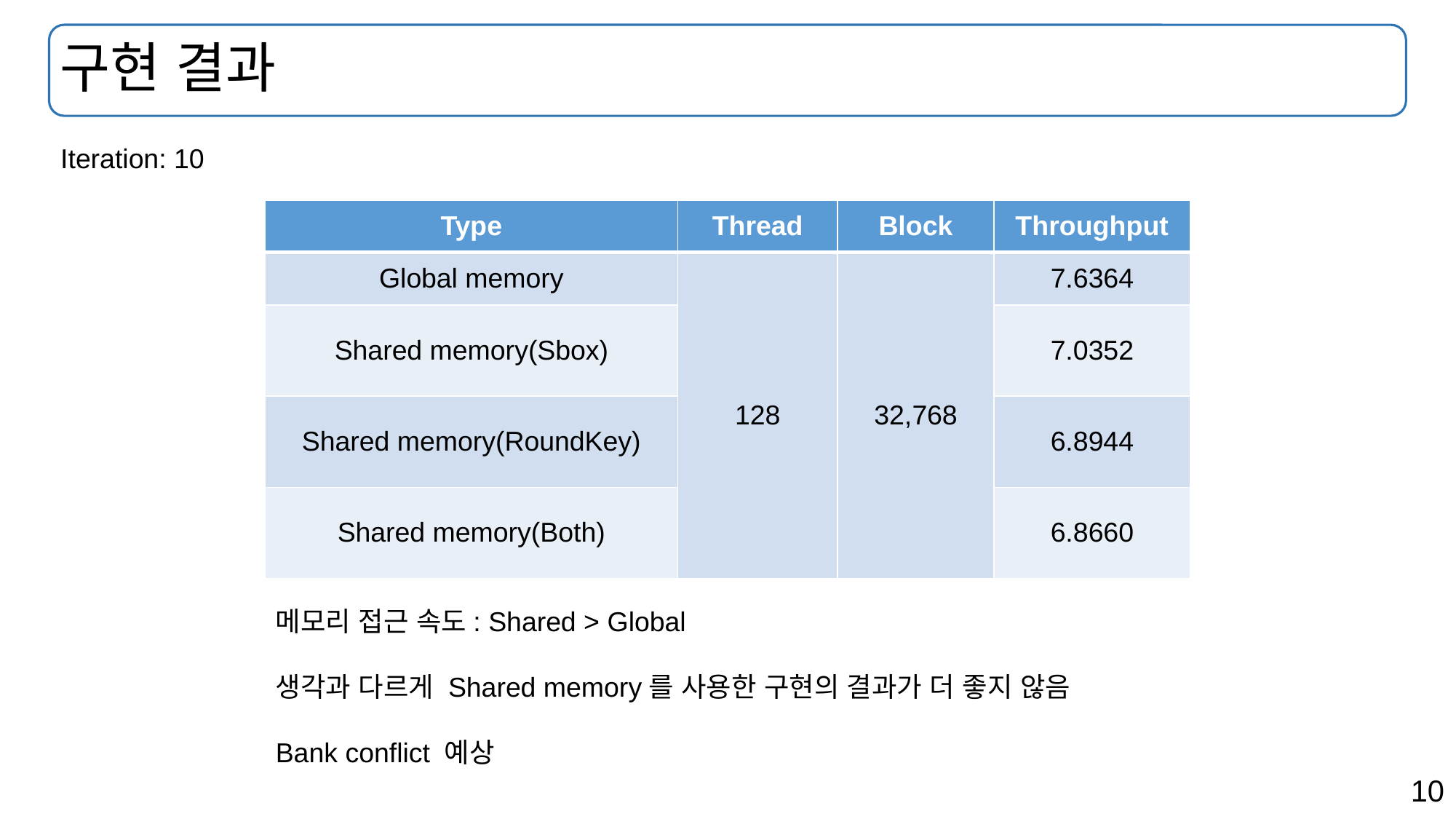

# 구현 결과
Iteration: 10
| Type | Thread | Block | Throughput |
| --- | --- | --- | --- |
| Global memory | 128 | 32,768 | 7.6364 |
| Shared memory(Sbox) |  |  | 7.0352 |
| Shared memory(RoundKey) |  |  | 6.8944 |
| Shared memory(Both) |  |  | 6.8660 |
메모리 접근 속도: Shared > Global

생각과 다르게 Shared memory를 사용한 구현의 결과가 더 좋지 않음

Bank conflict 예상